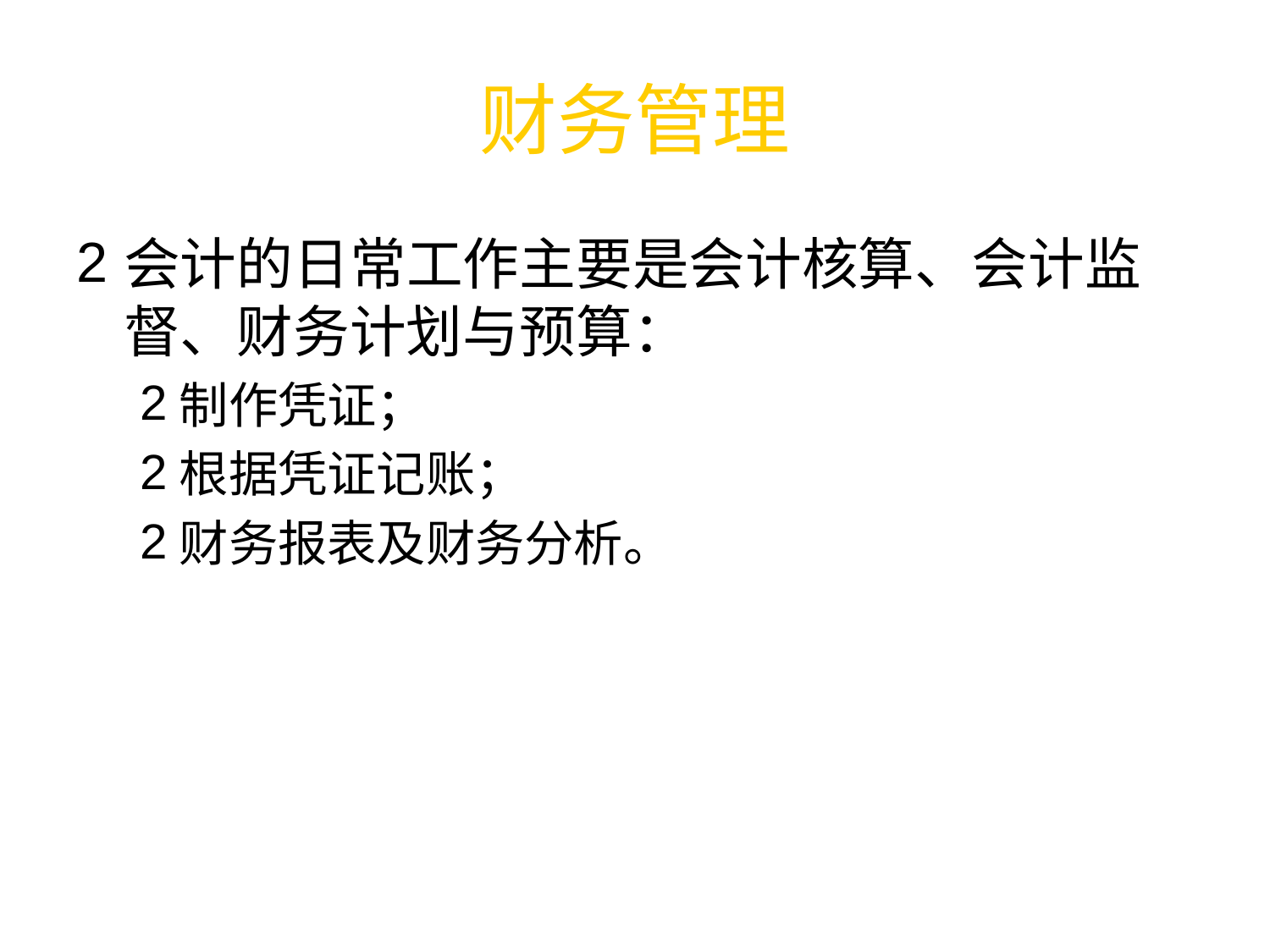

# 财务管理
会计的日常工作主要是会计核算、会计监督、财务计划与预算：
制作凭证；
根据凭证记账；
财务报表及财务分析。